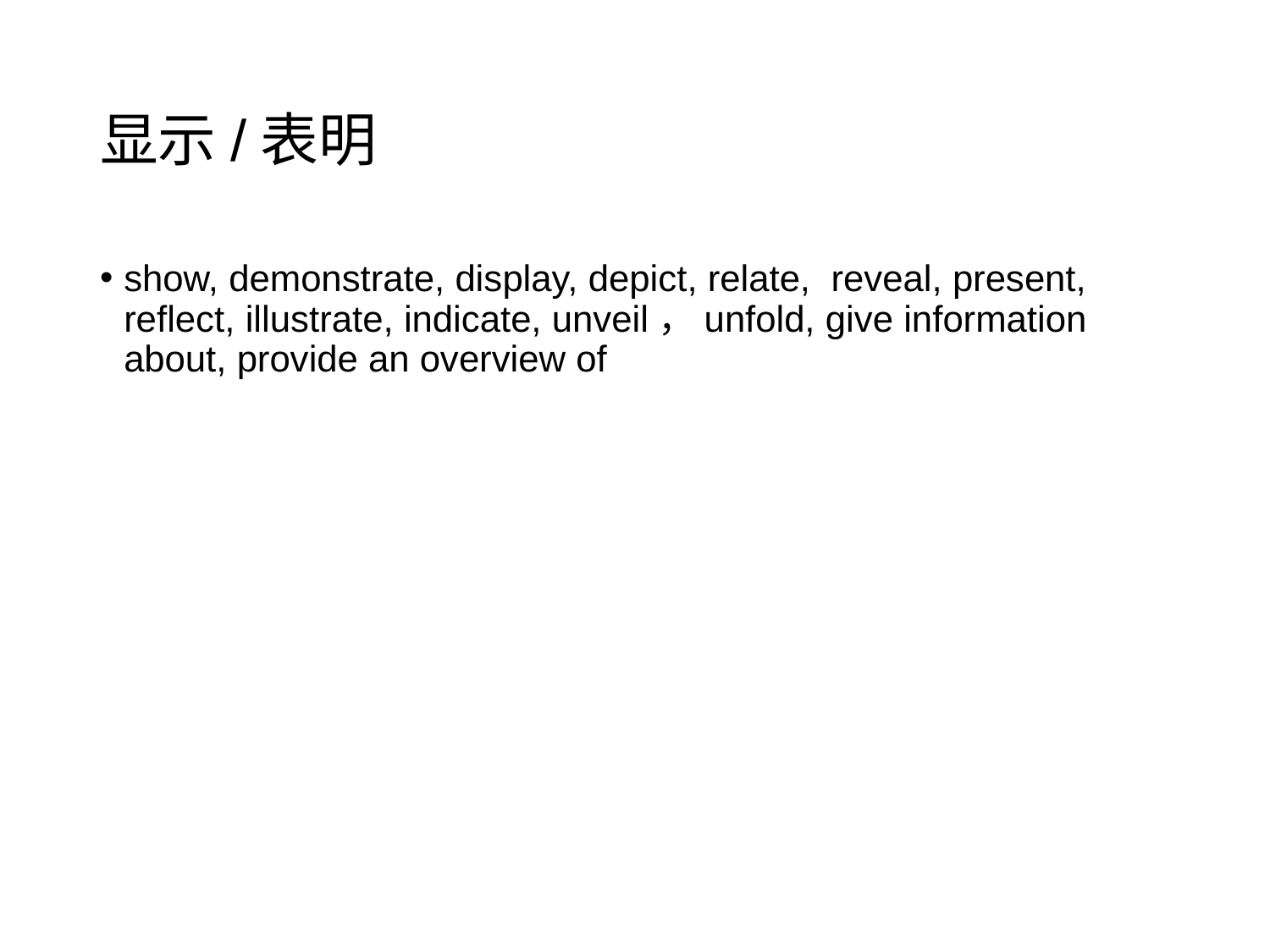

# 显示/表明
show, demonstrate, display, depict, relate,  reveal, present, reflect, illustrate, indicate, unveil，unfold, give information about, provide an overview of